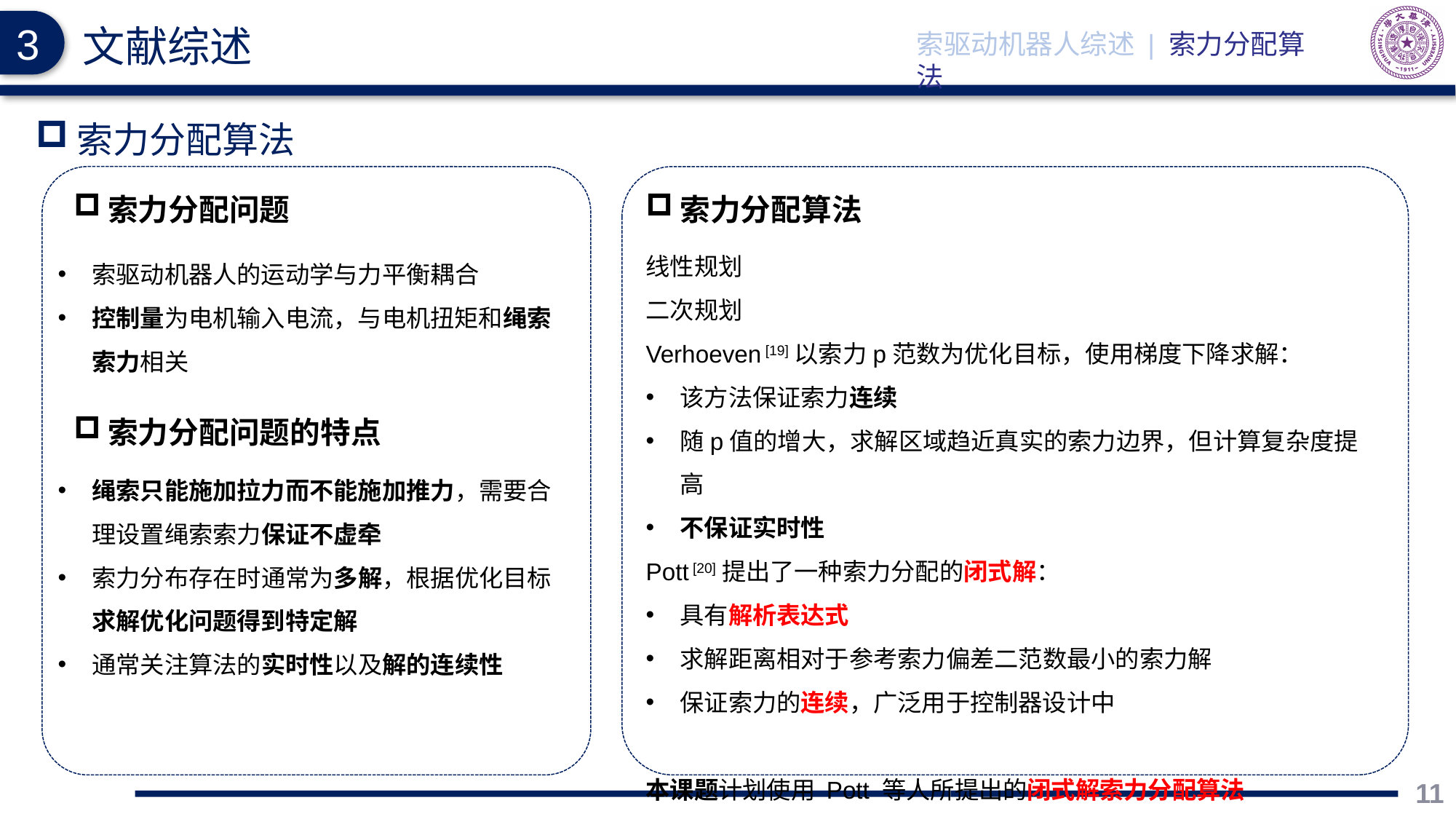

3
文献综述
索驱动机器人综述 | 索力分配算法

索力分配算法

索力分配问题
索力分配算法
线性规划
二次规划
Verhoeven [19]以索力p范数为优化目标，使用梯度下降求解：
该方法保证索力连续
随p值的增大，求解区域趋近真实的索力边界，但计算复杂度提高
不保证实时性
Pott [20]提出了一种索力分配的闭式解：
具有解析表达式
求解距离相对于参考索力偏差二范数最小的索力解
保证索力的连续，广泛用于控制器设计中

本课题计划使用 Pott 等人所提出的闭式解索力分配算法
索驱动机器人的运动学与力平衡耦合
控制量为电机输入电流，与电机扭矩和绳索索力相关
索力分配问题的特点
绳索只能施加拉力而不能施加推力，需要合理设置绳索索力保证不虚牵
索力分布存在时通常为多解，根据优化目标求解优化问题得到特定解
通常关注算法的实时性以及解的连续性
11